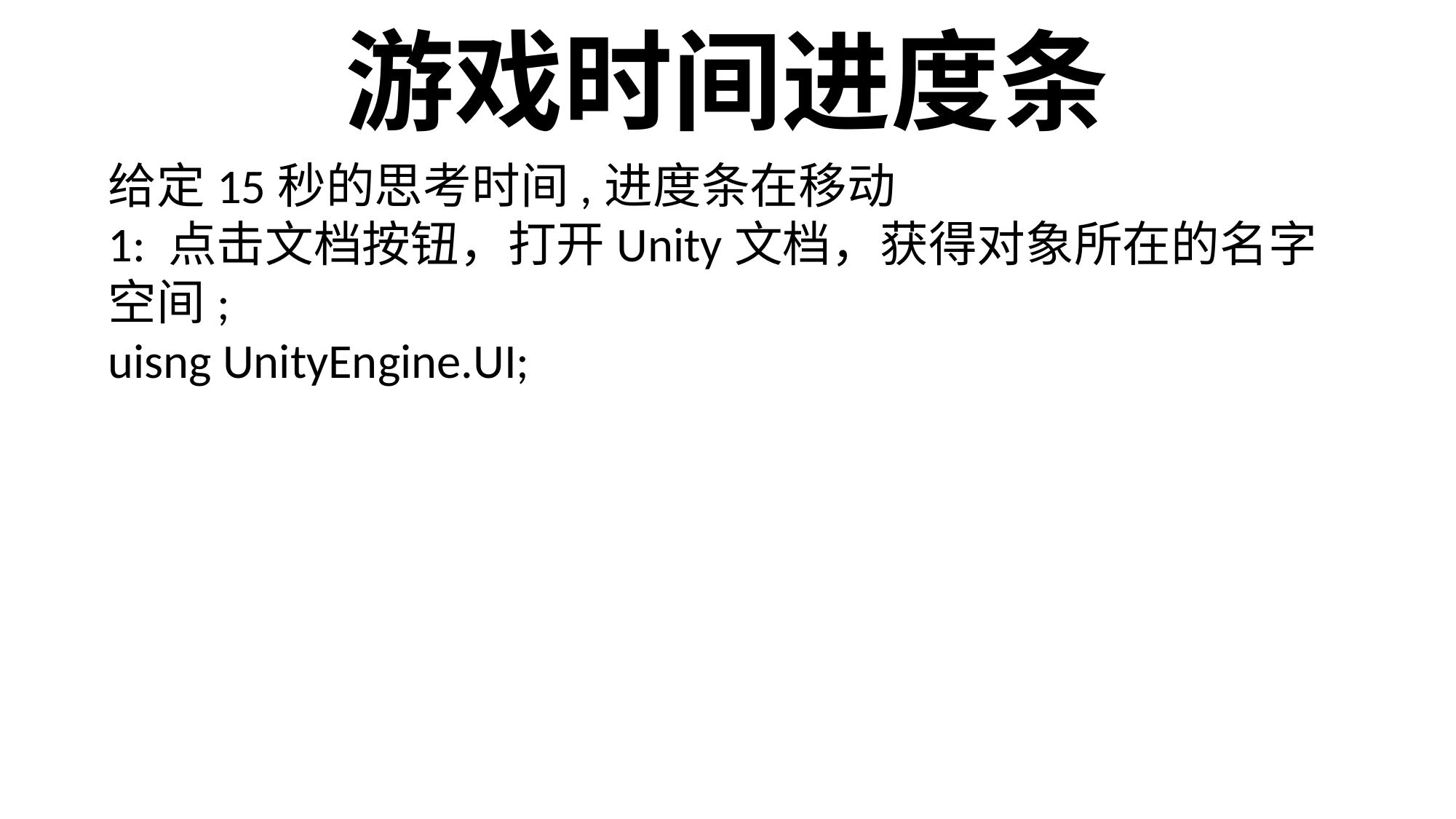

游戏时间进度条
给定15秒的思考时间,进度条在移动
1: 点击文档按钮，打开Unity文档，获得对象所在的名字空间;
uisng UnityEngine.UI;

4